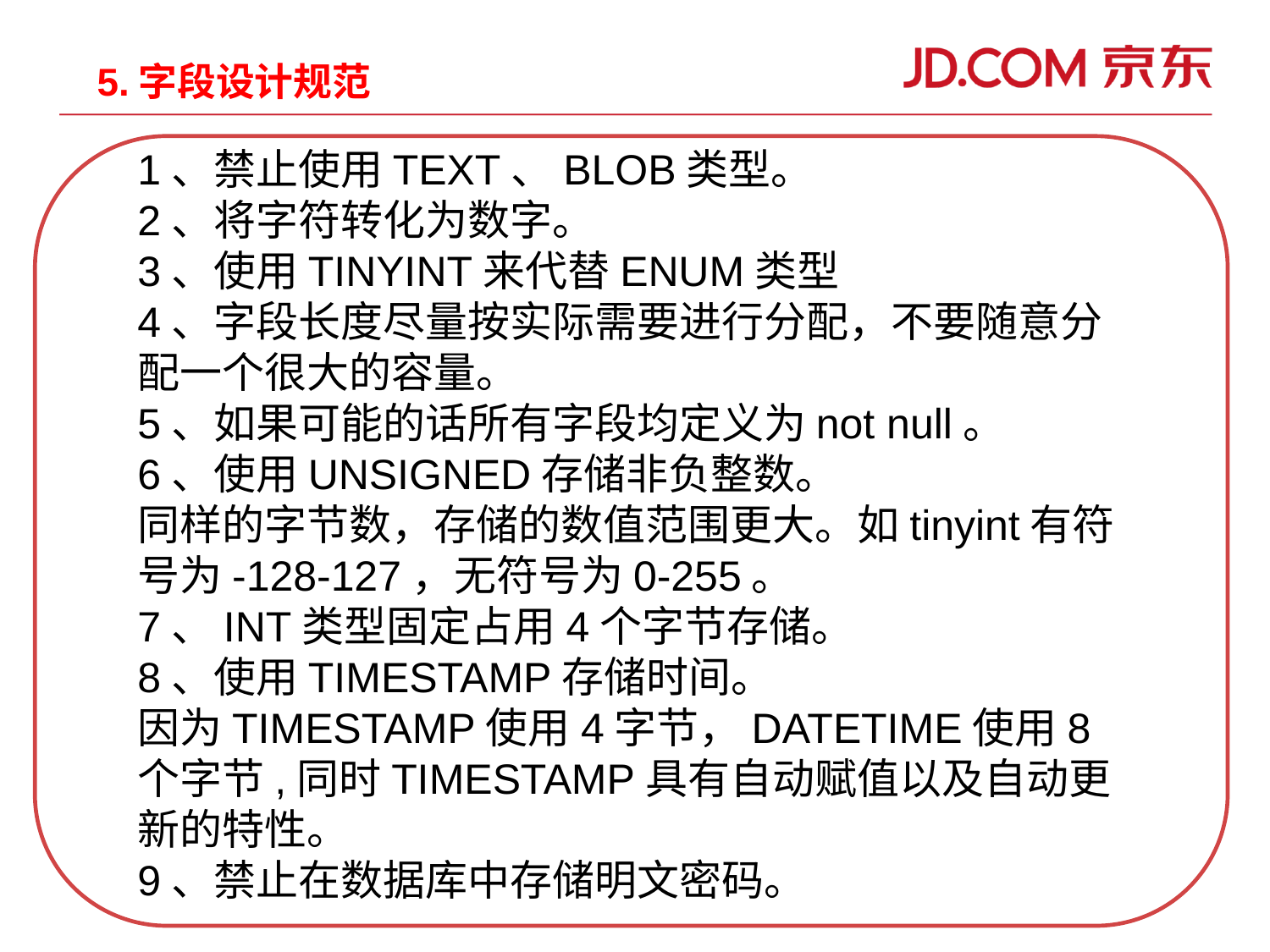

5.字段设计规范

1、禁止使用TEXT、BLOB类型。
2、将字符转化为数字。
3、使用TINYINT来代替ENUM类型
4、字段长度尽量按实际需要进行分配，不要随意分配一个很大的容量。
5、如果可能的话所有字段均定义为not null。
6、使用UNSIGNED存储非负整数。
同样的字节数，存储的数值范围更大。如tinyint有符号为-128-127，无符号为0-255。
7、INT类型固定占用4个字节存储。
8、使用TIMESTAMP存储时间。
因为TIMESTAMP使用4字节，DATETIME使用8个字节,同时TIMESTAMP具有自动赋值以及自动更新的特性。
9、禁止在数据库中存储明文密码。